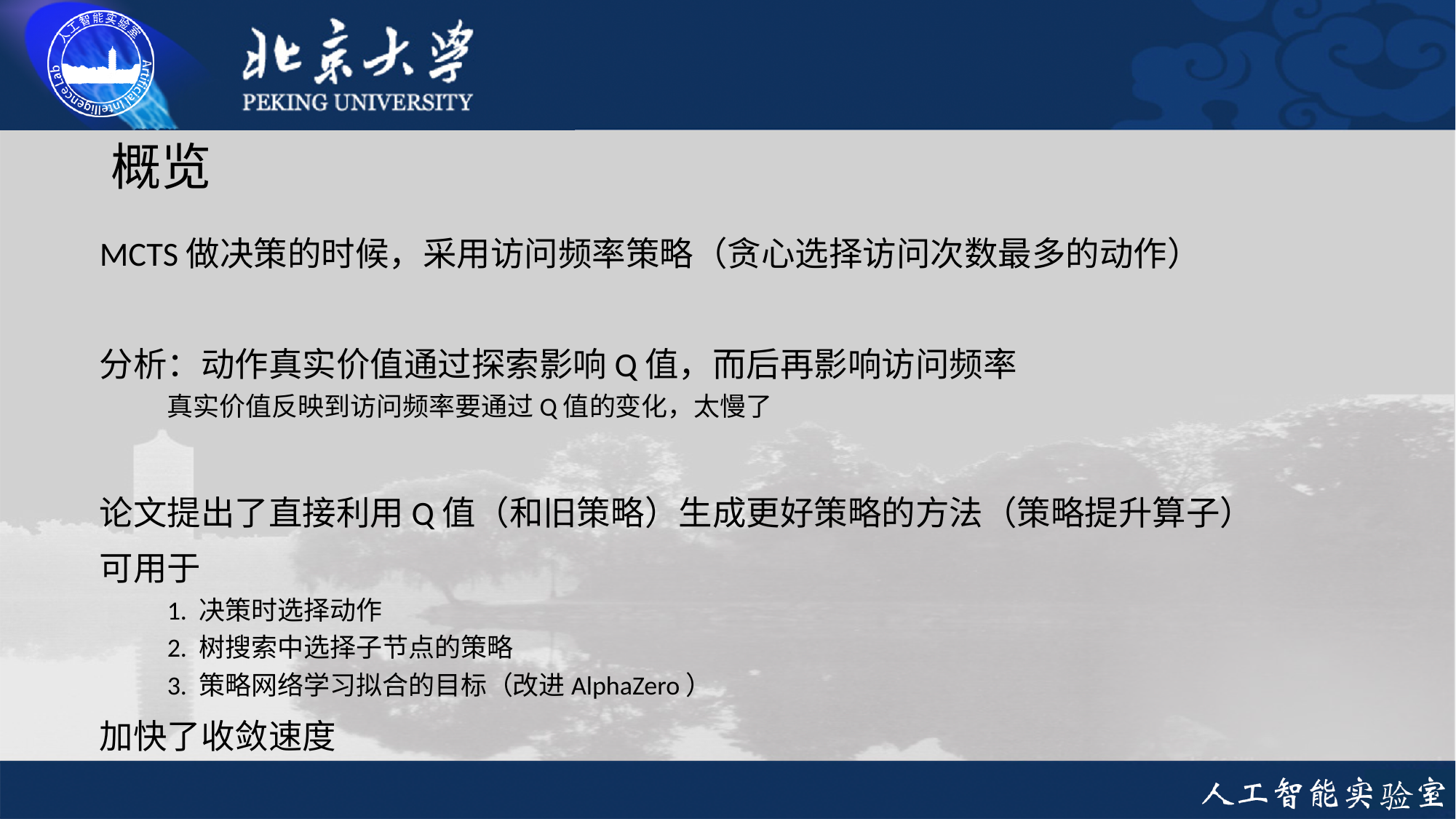

# 概览
MCTS做决策的时候，采用访问频率策略（贪心选择访问次数最多的动作）

分析：动作真实价值通过探索影响Q值，而后再影响访问频率
真实价值反映到访问频率要通过Q值的变化，太慢了

论文提出了直接利用Q值（和旧策略）生成更好策略的方法（策略提升算子）
可用于
1. 决策时选择动作
2. 树搜索中选择子节点的策略
3. 策略网络学习拟合的目标（改进AlphaZero）
加快了收敛速度